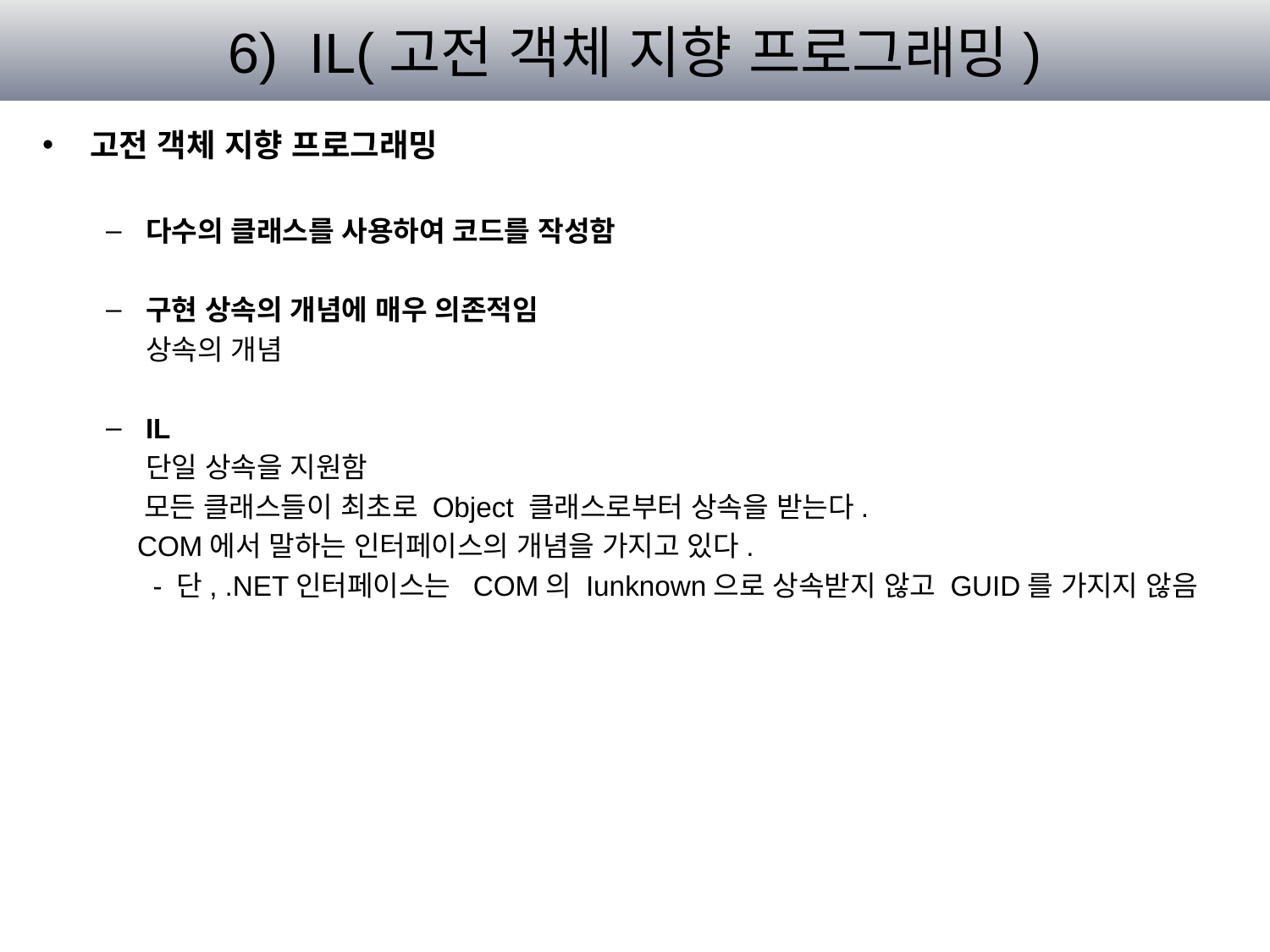

# 6)  IL(고전 객체 지향 프로그래밍)
고전 객체 지향 프로그래밍

다수의 클래스를 사용하여 코드를 작성함

구현 상속의 개념에 매우 의존적임
	상속의 개념

IL
	단일 상속을 지원함
    모든 클래스들이 최초로 Object 클래스로부터 상속을 받는다.
    COM에서 말하는 인터페이스의 개념을 가지고 있다.
      - 단, .NET인터페이스는  COM의 Iunknown으로 상속받지 않고 GUID를 가지지 않음